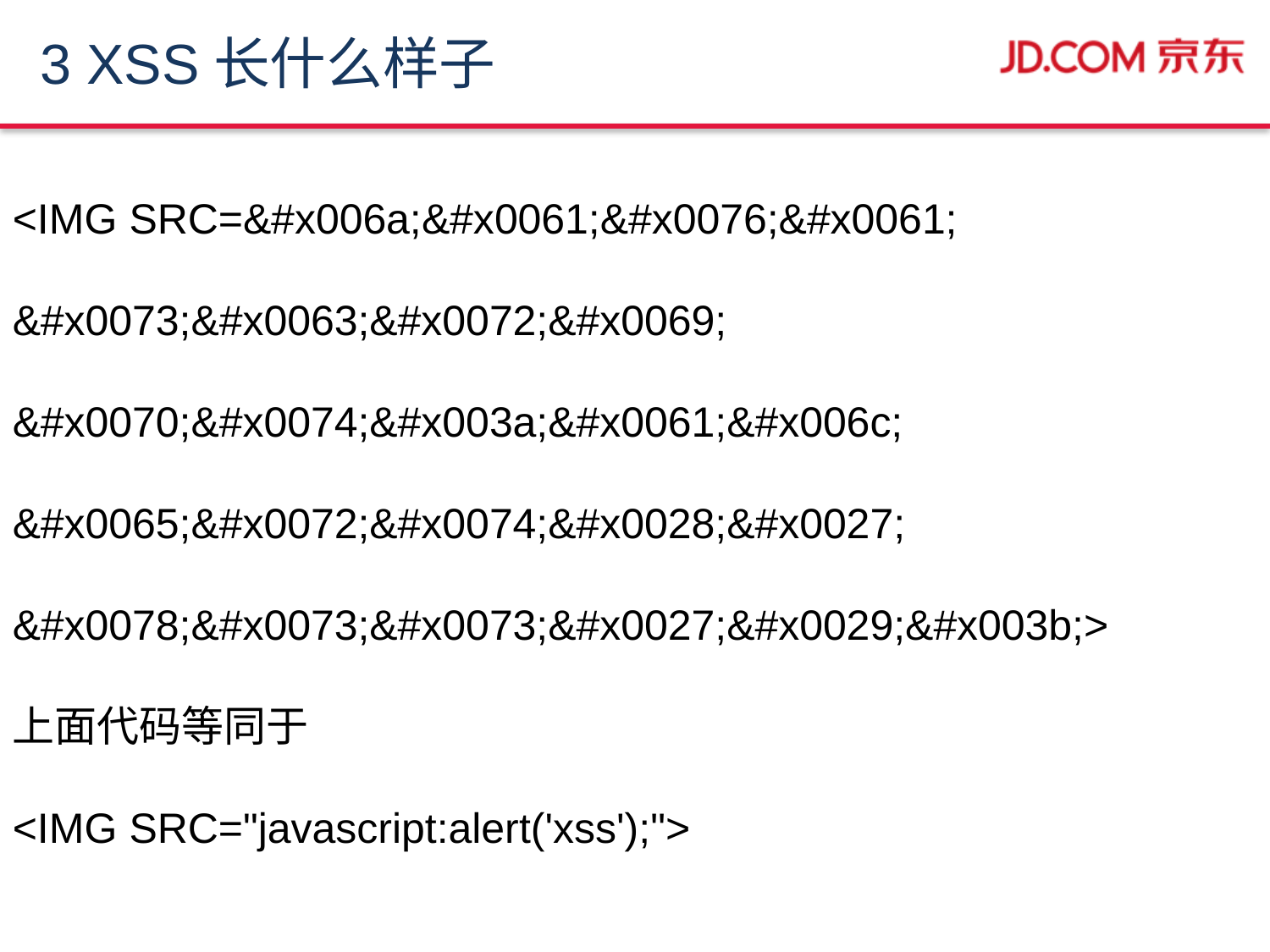

# 3 XSS长什么样子
<IMG SRC=&#x006a;&#x0061;&#x0076;&#x0061;

&#x0073;&#x0063;&#x0072;&#x0069;

&#x0070;&#x0074;&#x003a;&#x0061;&#x006c;

&#x0065;&#x0072;&#x0074;&#x0028;&#x0027;

&#x0078;&#x0073;&#x0073;&#x0027;&#x0029;&#x003b;>

上面代码等同于

<IMG SRC="javascript:alert('xss');">